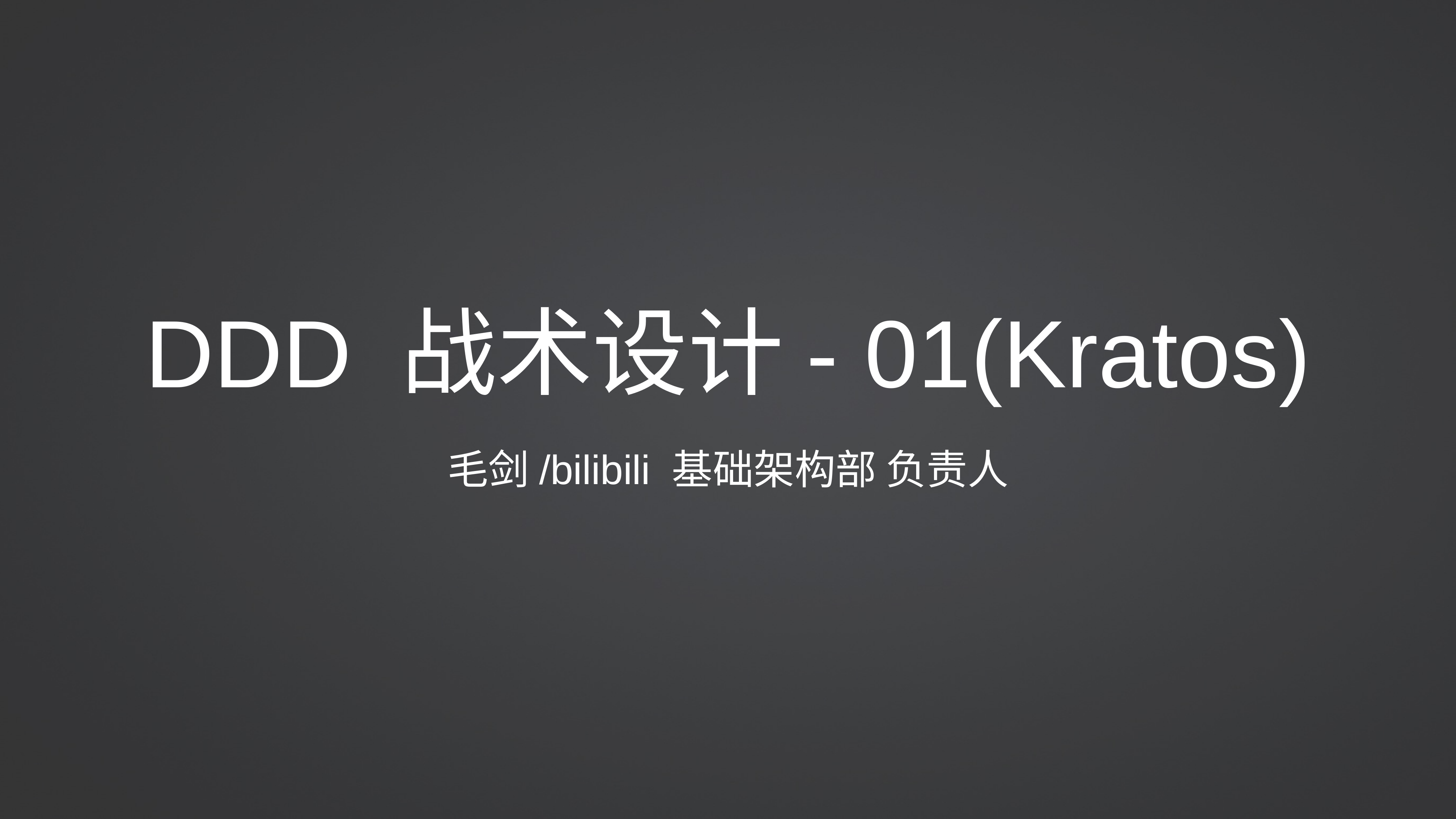

# DDD 战术设计- 01(Kratos)
毛剑/bilibili 基础架构部 负责人